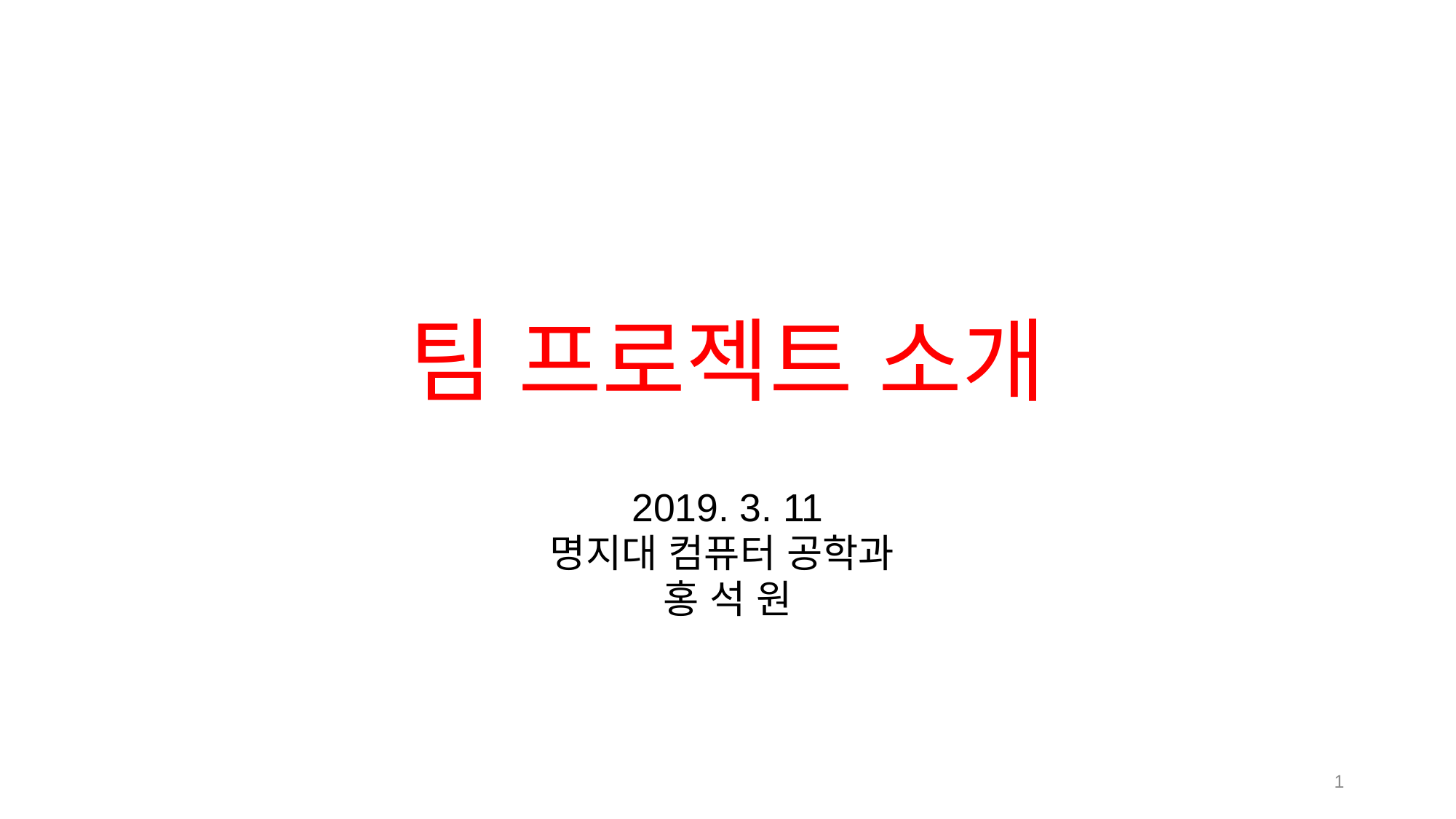

# 팀 프로젝트 소개

2019. 3. 11
명지대 컴퓨터 공학과
홍 석 원
1